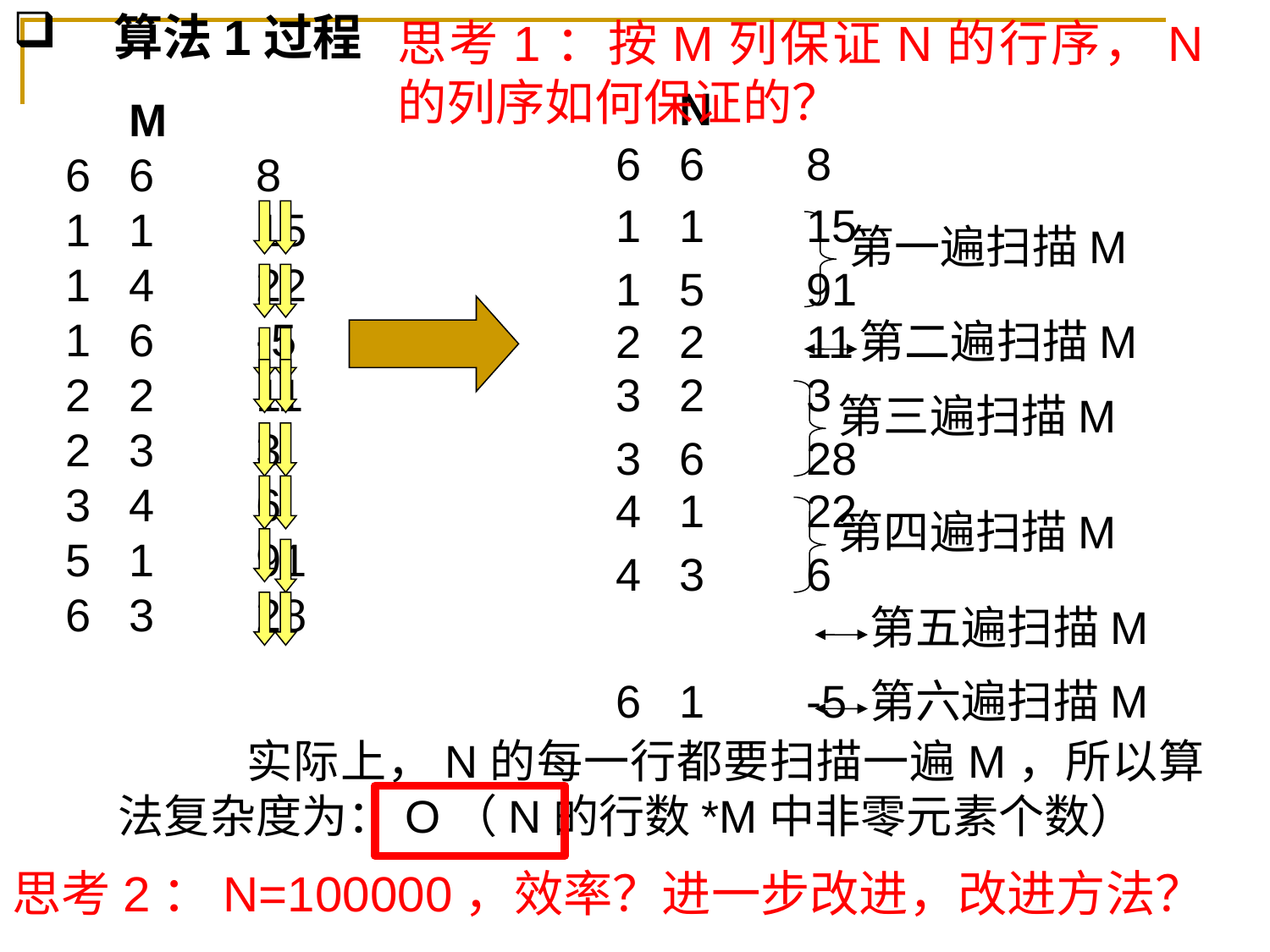

# 算法1过程
思考1：按M列保证N的行序，N的列序如何保证的？
	N
6	6	8
	M
6	6	8
1	1	15
4	22
1	6	-5
2	2	11
2	3	3
3	4	6
5	1	91
6	3	28
1	1	15

第一遍扫描M

1	5	91

2	2	11

第二遍扫描M

3	2	3

第三遍扫描M

3	6	28

4	1	22

第四遍扫描M

4	3	6

第五遍扫描M

6	1	-5

第六遍扫描M

		实际上，N的每一行都要扫描一遍M，所以算法复杂度为：O（N的行数*M中非零元素个数）

思考2：N=100000，效率？进一步改进，改进方法？